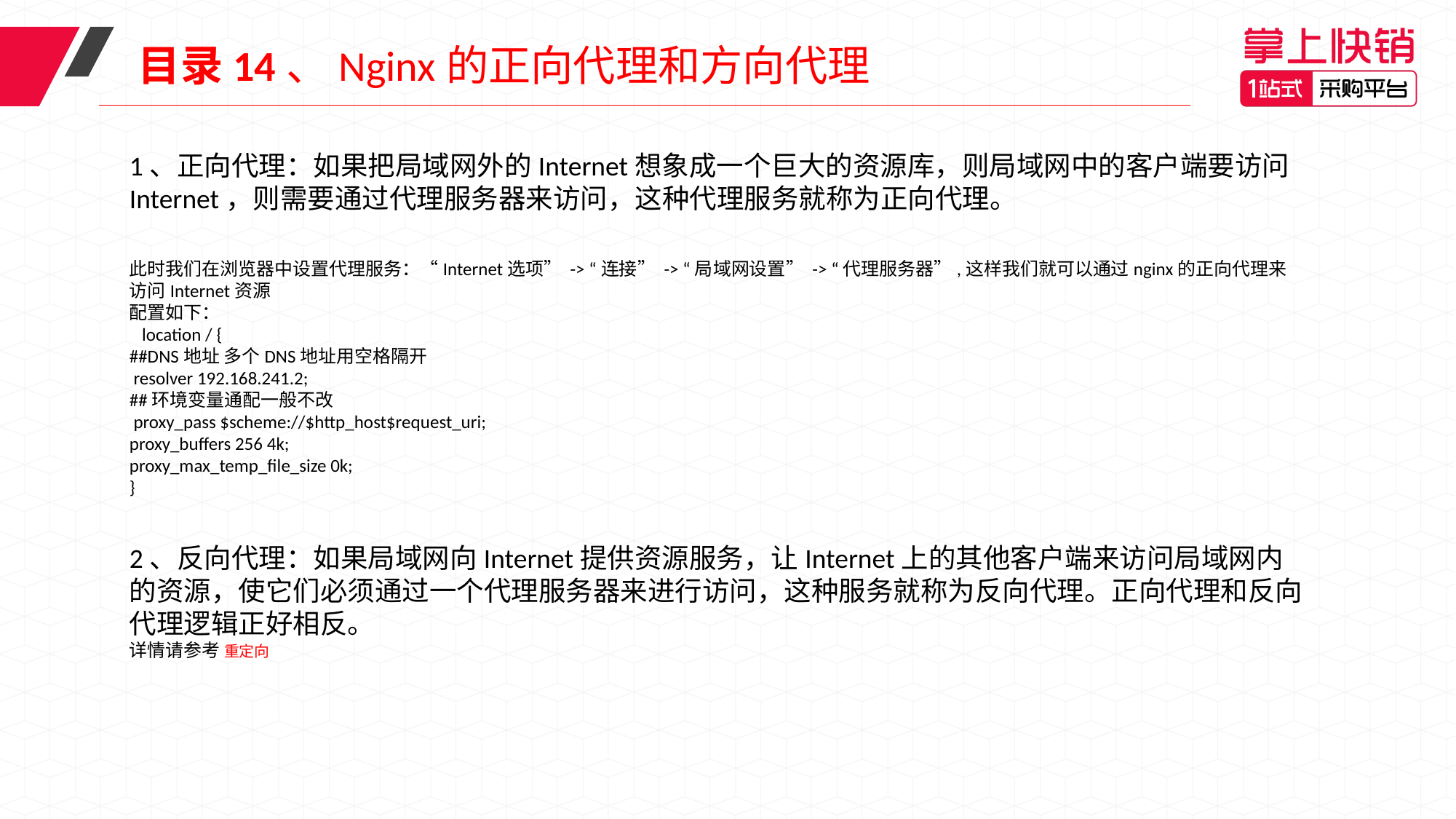

目录14、Nginx的正向代理和方向代理

1、正向代理：如果把局域网外的Internet想象成一个巨大的资源库，则局域网中的客户端要访问Internet，则需要通过代理服务器来访问，这种代理服务就称为正向代理。

此时我们在浏览器中设置代理服务：“Internet选项” -> “连接” -> “局域网设置” -> “代理服务器”,这样我们就可以通过nginx的正向代理来访问Internet资源
配置如下：
   location / {
##DNS地址 多个DNS地址用空格隔开
 resolver 192.168.241.2;
##环境变量通配一般不改
 proxy_pass $scheme://$http_host$request_uri;
proxy_buffers 256 4k;
proxy_max_temp_file_size 0k;
}

2、反向代理：如果局域网向Internet提供资源服务，让Internet上的其他客户端来访问局域网内的资源，使它们必须通过一个代理服务器来进行访问，这种服务就称为反向代理。正向代理和反向代理逻辑正好相反。
详情请参考 重定向